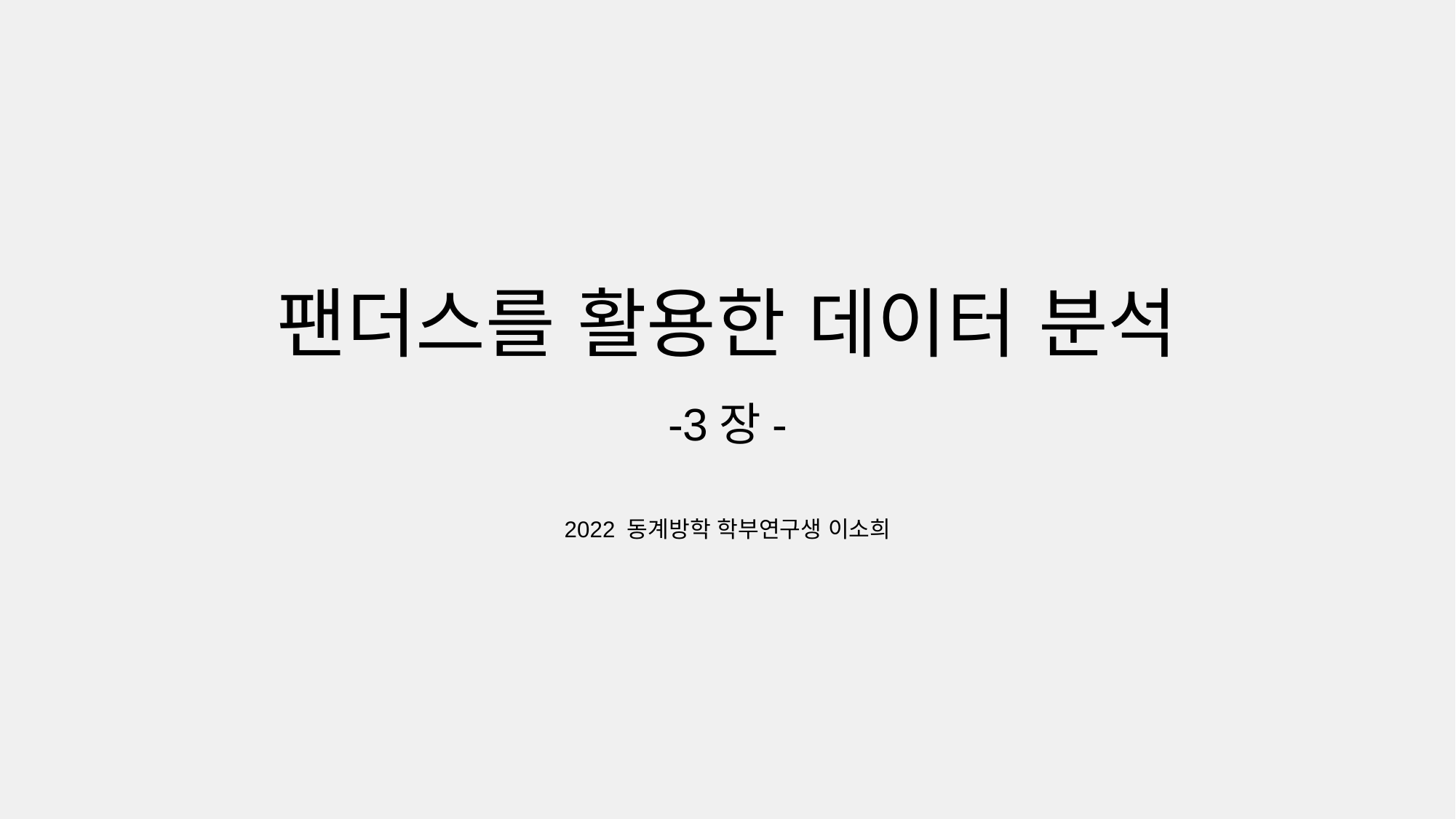

팬더스를 활용한 데이터 분석
-3장-
2022 동계방학 학부연구생 이소희